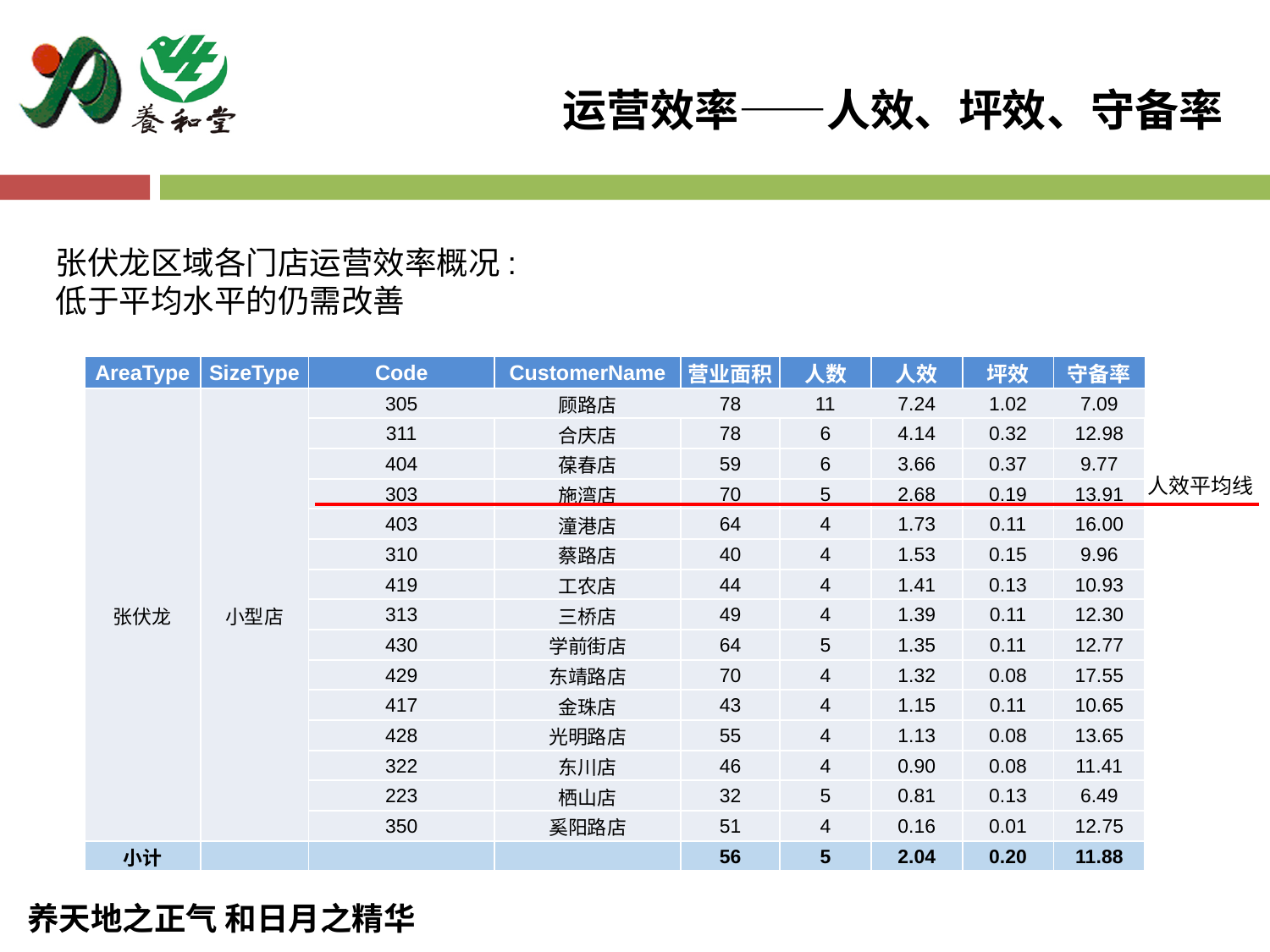

运营效率——人效、坪效、守备率
张伏龙区域各门店运营效率概况:
低于平均水平的仍需改善
| AreaType | SizeType | Code | CustomerName | 营业面积 | 人数 | 人效 | 坪效 | 守备率 |
| --- | --- | --- | --- | --- | --- | --- | --- | --- |
| 张伏龙 | 小型店 | 305 | 顾路店 | 78 | 11 | 7.24 | 1.02 | 7.09 |
|  |  | 311 | 合庆店 | 78 | 6 | 4.14 | 0.32 | 12.98 |
|  |  | 404 | 葆春店 | 59 | 6 | 3.66 | 0.37 | 9.77 |
|  |  | 303 | 施湾店 | 70 | 5 | 2.68 | 0.19 | 13.91 |
|  |  | 403 | 潼港店 | 64 | 4 | 1.73 | 0.11 | 16.00 |
|  |  | 310 | 蔡路店 | 40 | 4 | 1.53 | 0.15 | 9.96 |
|  |  | 419 | 工农店 | 44 | 4 | 1.41 | 0.13 | 10.93 |
|  |  | 313 | 三桥店 | 49 | 4 | 1.39 | 0.11 | 12.30 |
|  |  | 430 | 学前街店 | 64 | 5 | 1.35 | 0.11 | 12.77 |
|  |  | 429 | 东靖路店 | 70 | 4 | 1.32 | 0.08 | 17.55 |
|  |  | 417 | 金珠店 | 43 | 4 | 1.15 | 0.11 | 10.65 |
|  |  | 428 | 光明路店 | 55 | 4 | 1.13 | 0.08 | 13.65 |
|  |  | 322 | 东川店 | 46 | 4 | 0.90 | 0.08 | 11.41 |
|  |  | 223 | 栖山店 | 32 | 5 | 0.81 | 0.13 | 6.49 |
|  |  | 350 | 奚阳路店 | 51 | 4 | 0.16 | 0.01 | 12.75 |
| 小计 |  |  |  | 56 | 5 | 2.04 | 0.20 | 11.88 |
人效平均线